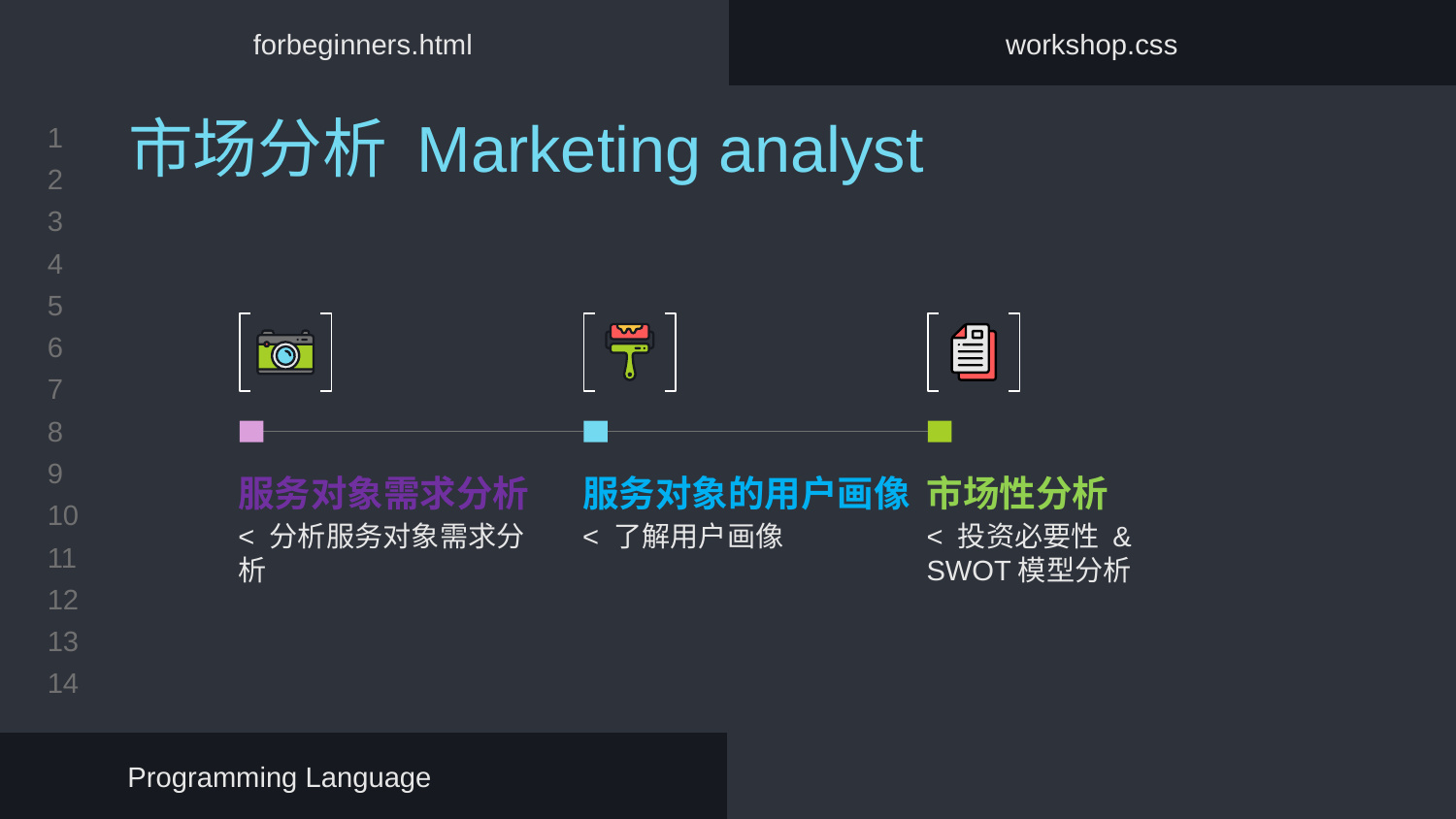

forbeginners.html
workshop.css
# 市场分析 Marketing analyst

服务对象需求分析
服务对象的用户画像
市场性分析
< 分析服务对象需求分析
< 了解用户画像
< 投资必要性 & SWOT模型分析
Programming Language